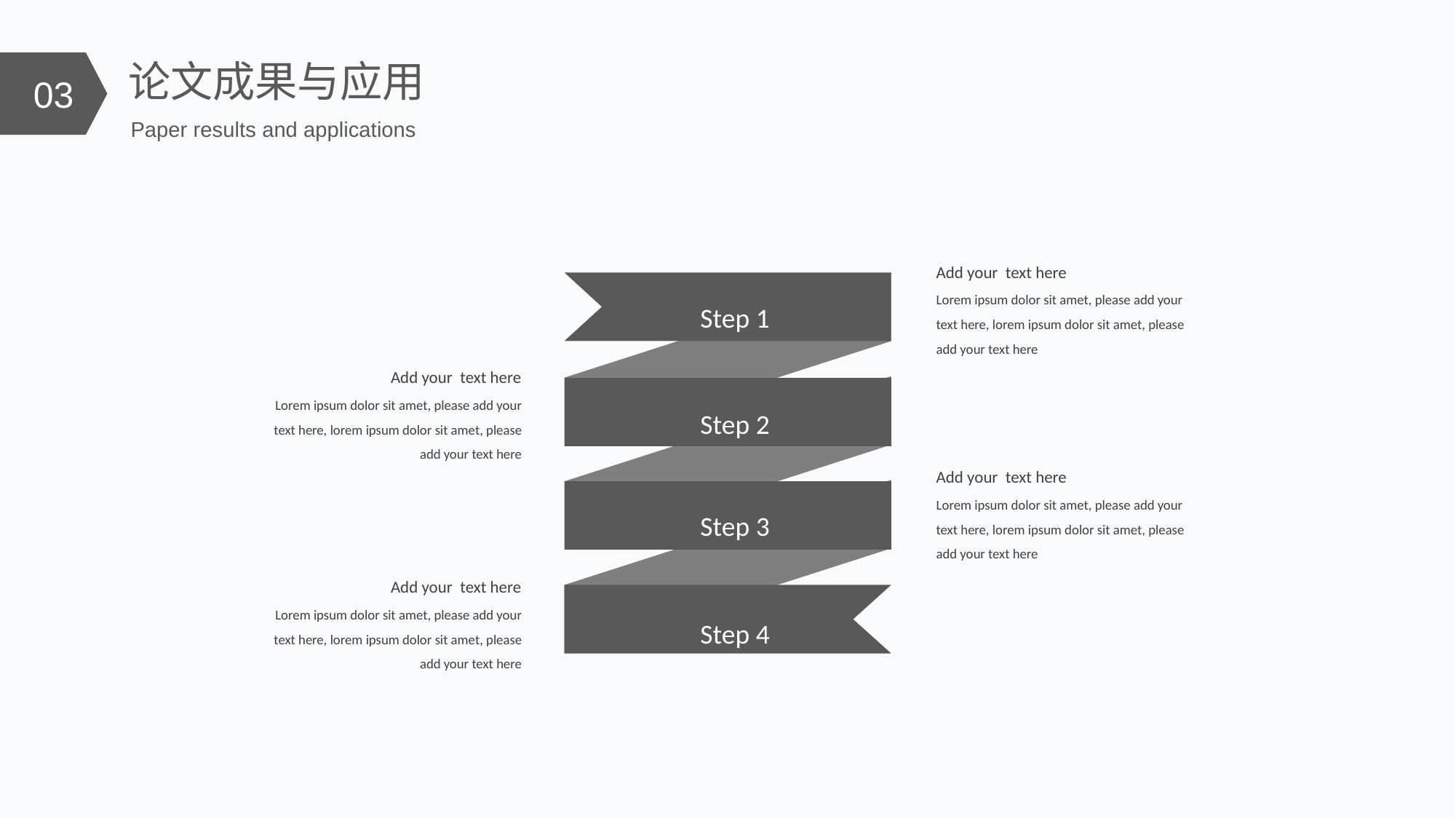

论文成果与应用
03
Paper results and applications
Add your  text here

Lorem ipsum dolor sit amet, please add your text here, lorem ipsum dolor sit amet, please add your text here
Step 1
Add your  text here

Lorem ipsum dolor sit amet, please add your text here, lorem ipsum dolor sit amet, please add your text here
Step 2
Add your  text here

Lorem ipsum dolor sit amet, please add your text here, lorem ipsum dolor sit amet, please add your text here
Step 3
Add your  text here

Lorem ipsum dolor sit amet, please add your text here, lorem ipsum dolor sit amet, please add your text here
Step 4